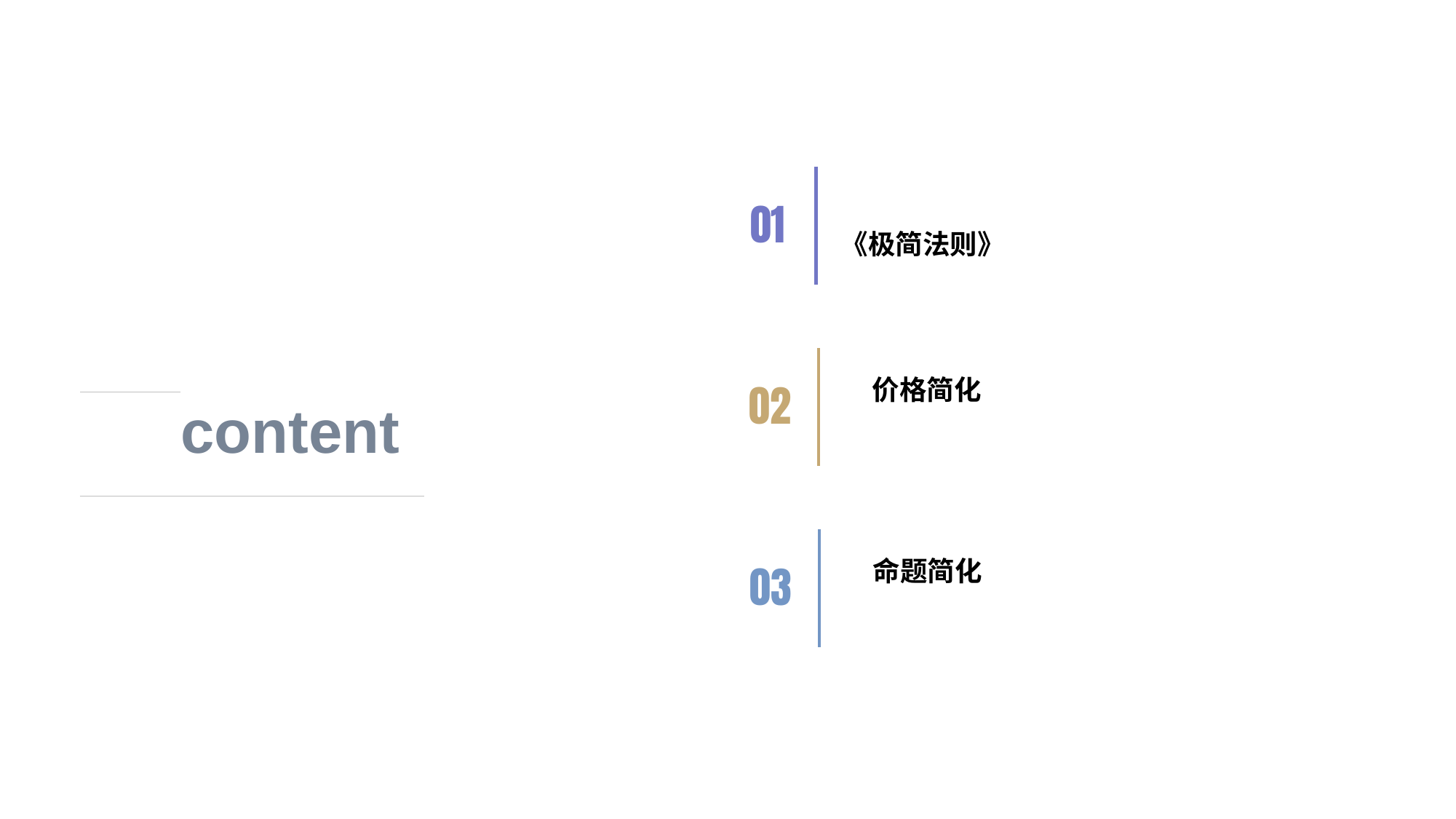

01
《极简法则》
    价格简化
content
02
    命题简化
03